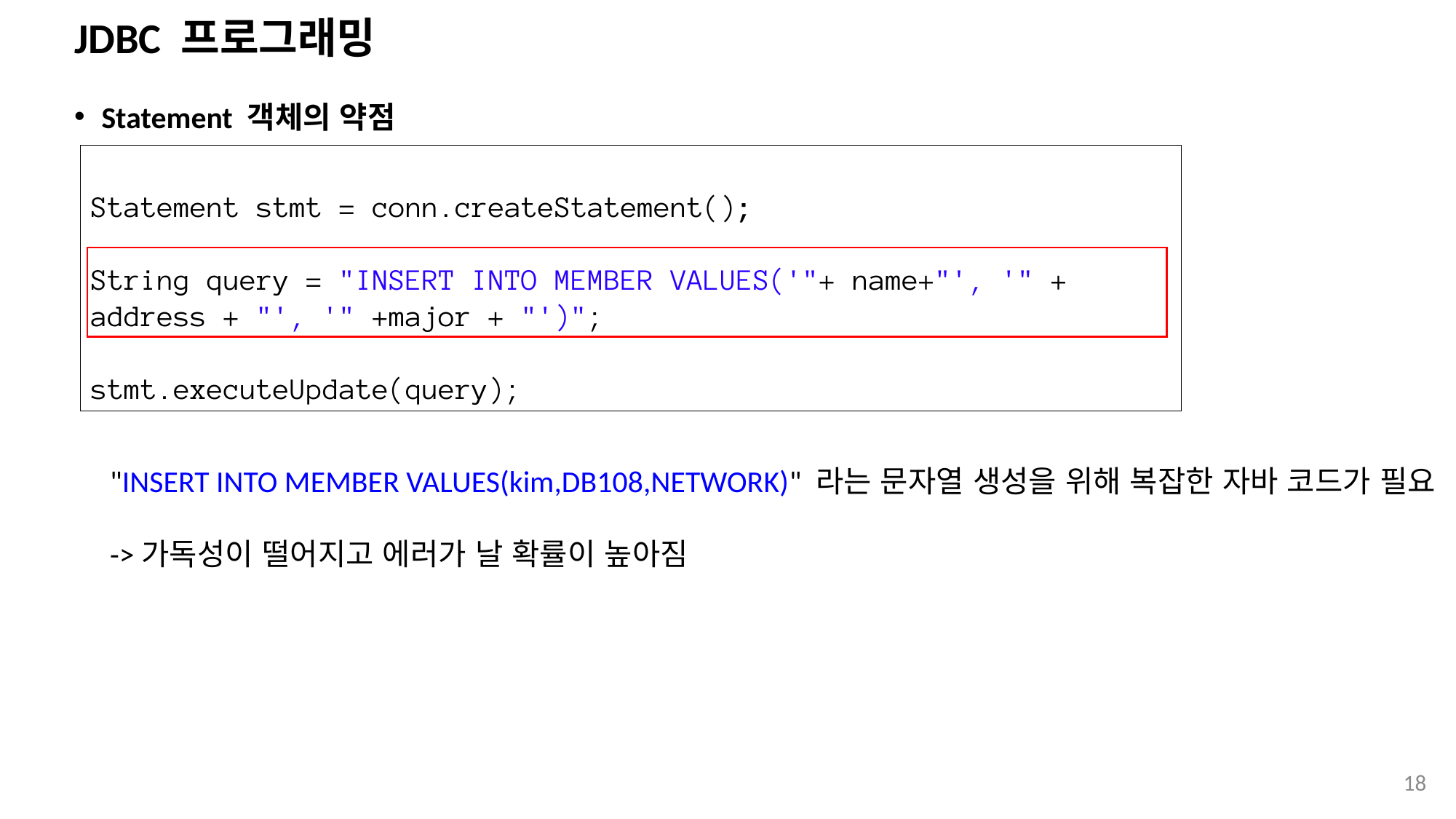

# JDBC 프로그래밍
Statement 객체의 약점

Statement stmt = conn.createStatement();

String query = "INSERT INTO MEMBER VALUES('"+ name+"', '" + address + "', '" +major + "')";

stmt.executeUpdate(query);

"INSERT INTO MEMBER VALUES(kim,DB108,NETWORK)" 라는 문자열 생성을 위해 복잡한 자바 코드가 필요
->가독성이 떨어지고 에러가 날 확률이 높아짐
18